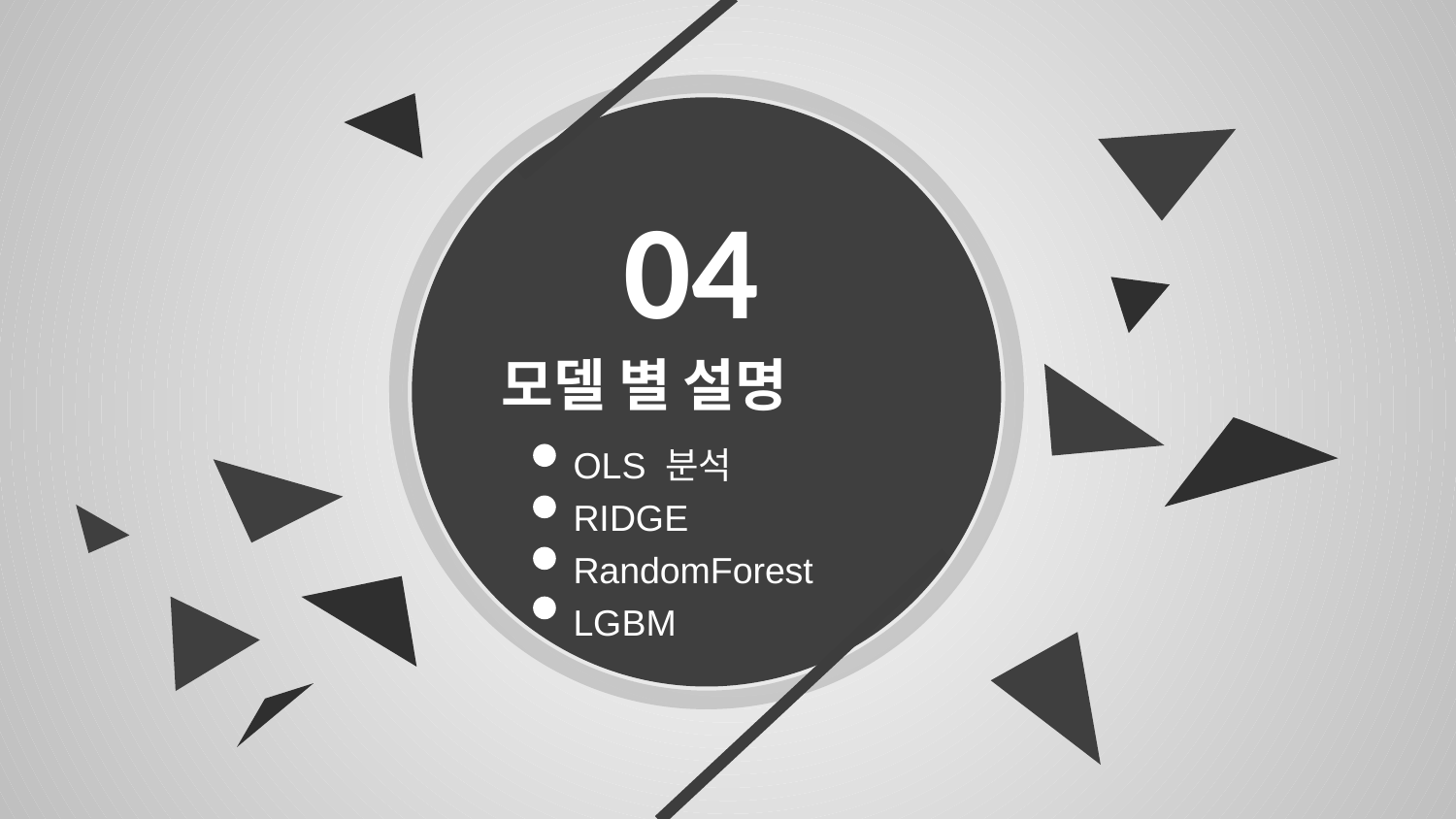

04

모델 별 설명

OLS 분석
RIDGE
RandomForest
LGBM